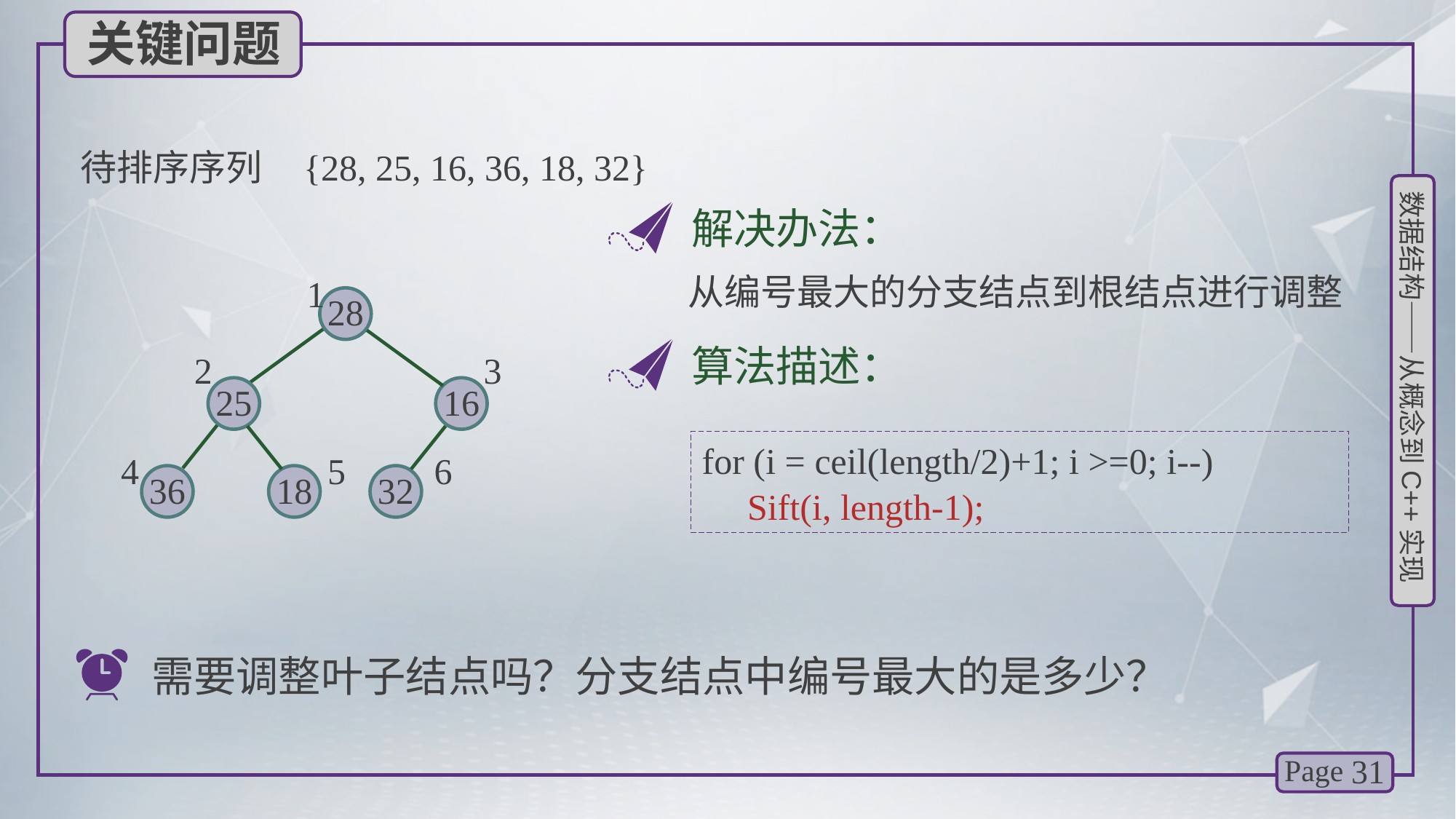

关键问题

待排序序列    {28, 25, 16, 36, 18, 32}

解决办法：
从编号最大的分支结点到根结点进行调整
1
2
3
4
5
6
28

算法描述：
25
16

for (i = ceil(length/2)+1; i >=0; i--)
     Sift(i, length-1);
36
18
32

需要调整叶子结点吗？分支结点中编号最大的是多少？